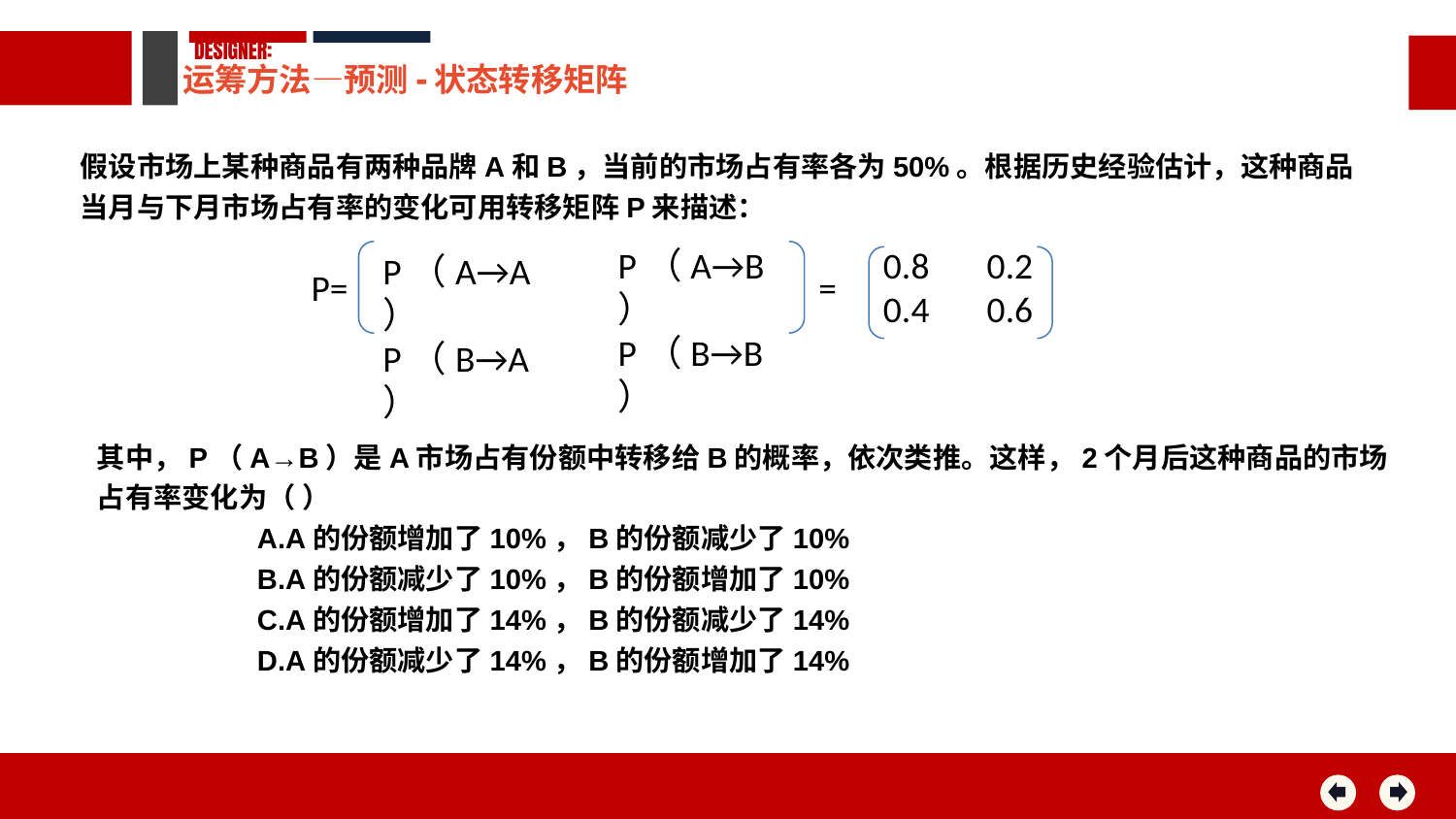

DESIGNER:
运筹方法—预测-状态转移矩阵
假设市场上某种商品有两种品牌A和B，当前的市场占有率各为50%。根据历史经验估计，这种商品当月与下月市场占有率的变化可用转移矩阵P来描述：
P（A→B）
P（B→B）
0.8       0.2
0.4       0.6
P（A→A）
P（B→A）

P=
=
其中，P（A→B）是A市场占有份额中转移给B的概率，依次类推。这样，2个月后这种商品的市场占有率变化为（ ）
                    A.A的份额增加了10%，B的份额减少了10%
                    B.A的份额减少了10%，B的份额增加了10%
                    C.A的份额增加了14%，B的份额减少了14%
                    D.A的份额减少了14%，B的份额增加了14%